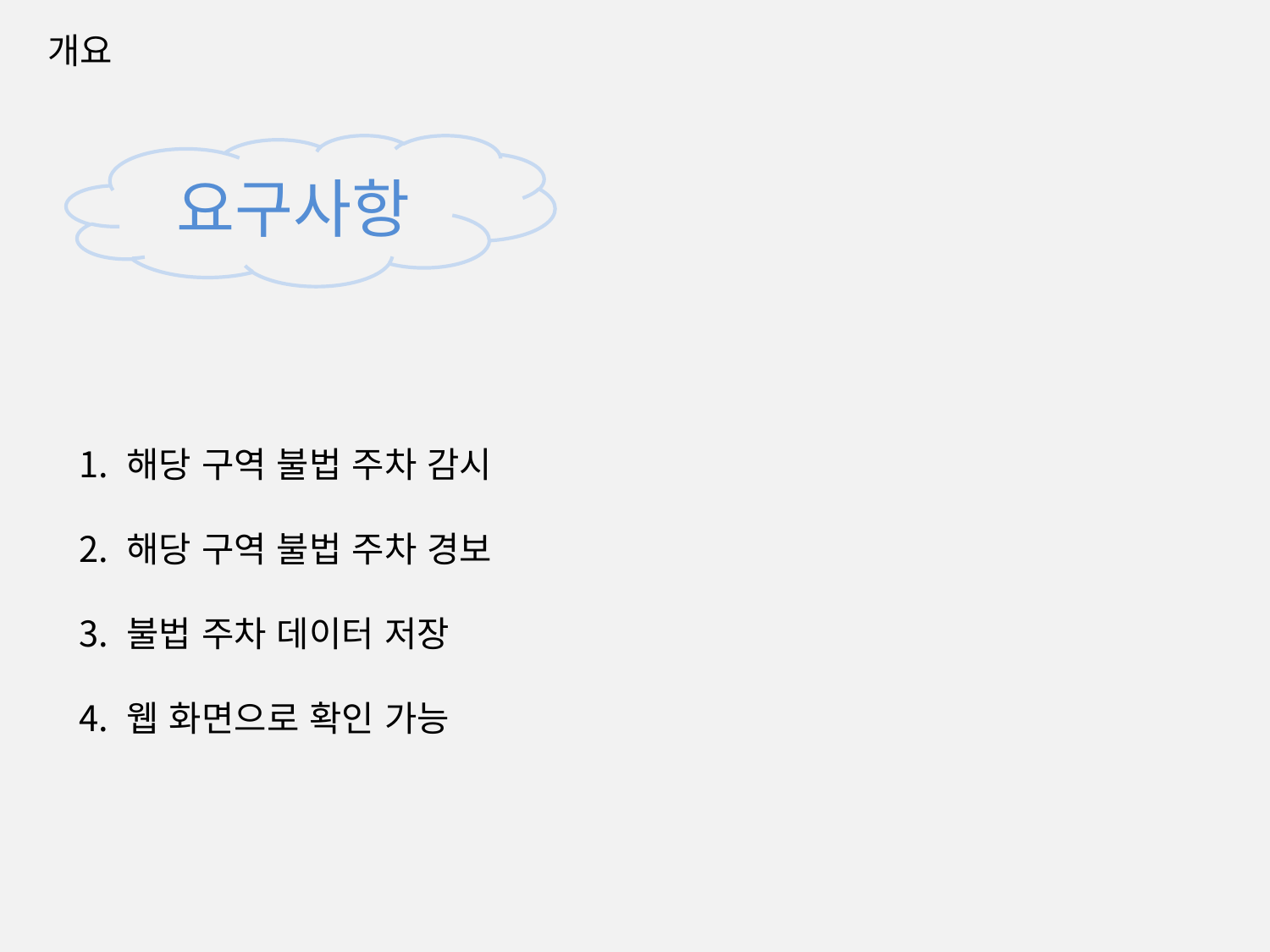

개요
요구사항
해당 구역 불법 주차 감시

해당 구역 불법 주차 경보

불법 주차 데이터 저장

웹 화면으로 확인 가능